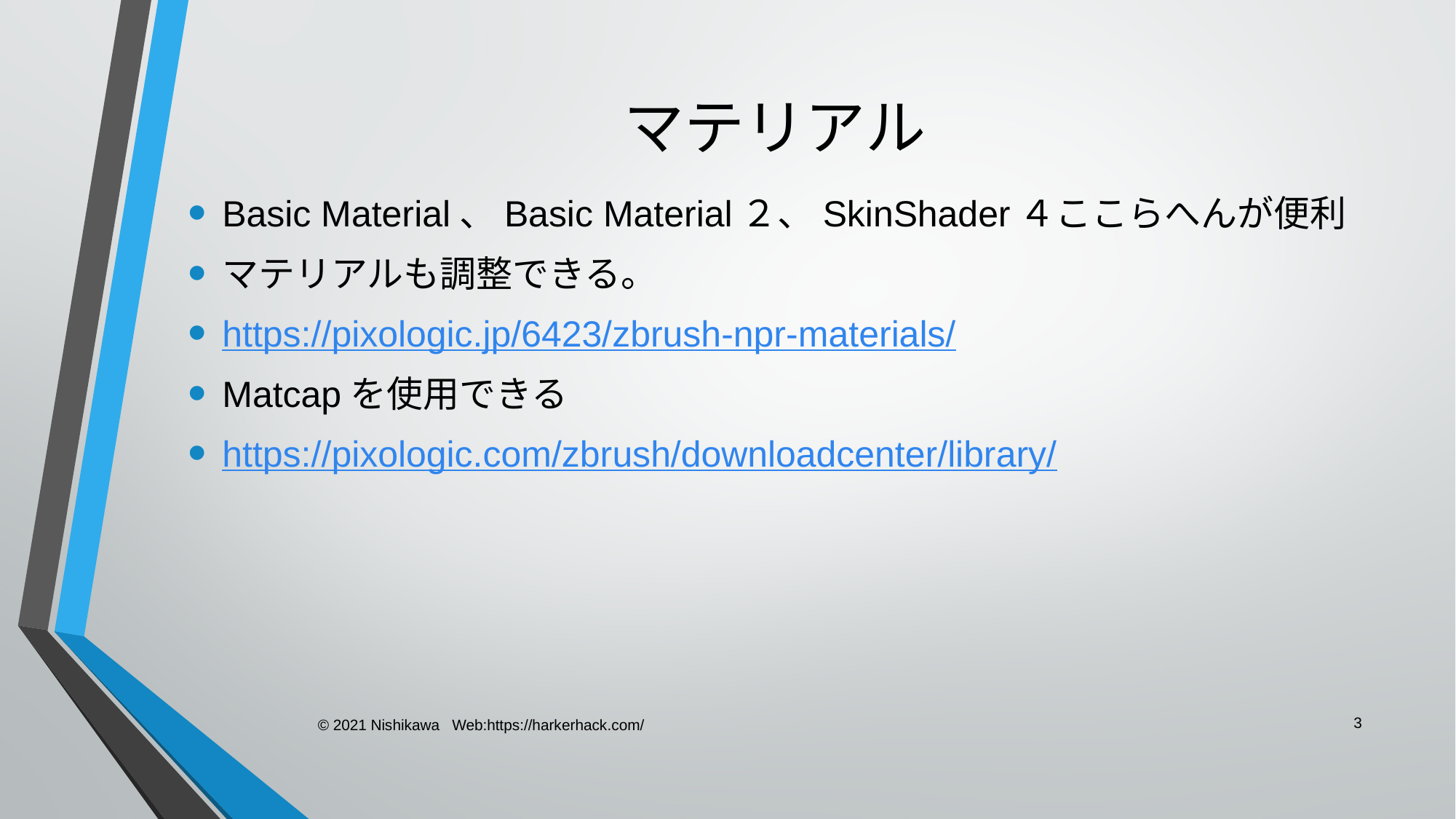

# マテリアル
Basic Material、Basic Material２、SkinShader４ここらへんが便利
マテリアルも調整できる。
https://pixologic.jp/6423/zbrush-npr-materials/
Matcapを使用できる
https://pixologic.com/zbrush/downloadcenter/library/

3
© 2021 Nishikawa   Web:https://harkerhack.com/